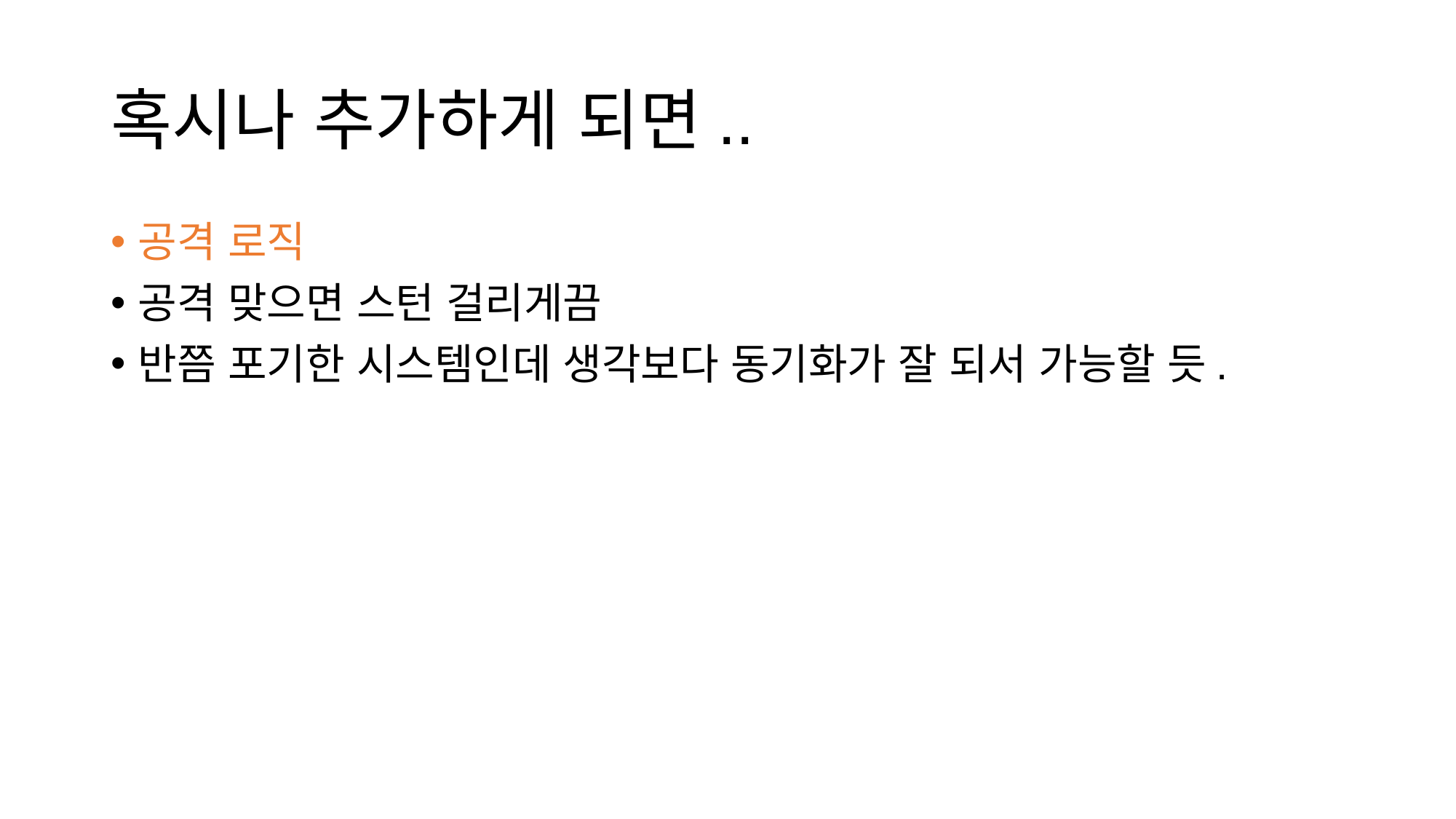

# 혹시나 추가하게 되면..
공격 로직
공격 맞으면 스턴 걸리게끔
반쯤 포기한 시스템인데 생각보다 동기화가 잘 되서 가능할 듯.